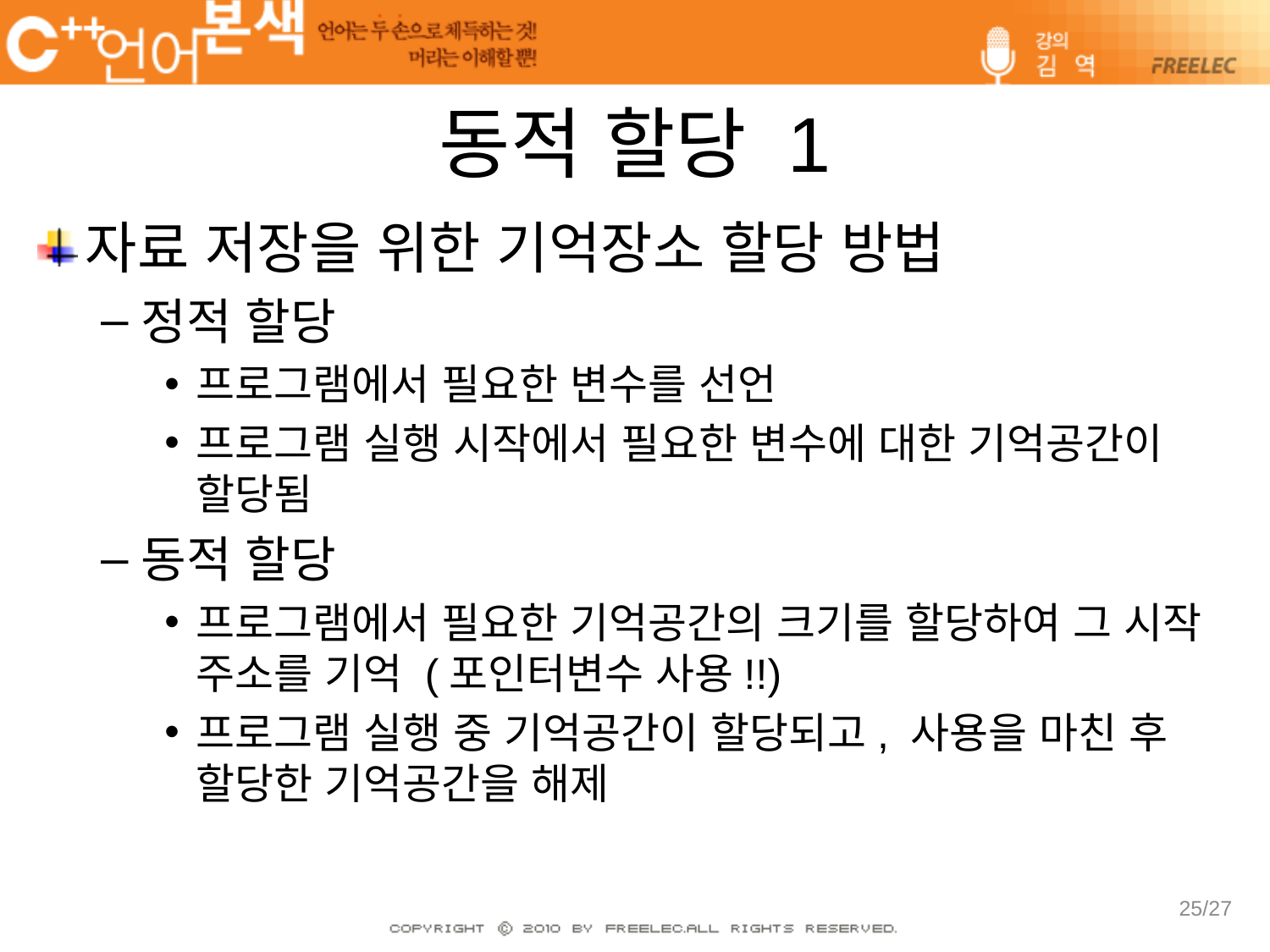

# 동적 할당 1
자료 저장을 위한 기억장소 할당 방법
정적 할당
프로그램에서 필요한 변수를 선언
프로그램 실행 시작에서 필요한 변수에 대한 기억공간이 할당됨
동적 할당
프로그램에서 필요한 기억공간의 크기를 할당하여 그 시작 주소를 기억 (포인터변수 사용!!)
프로그램 실행 중 기억공간이 할당되고, 사용을 마친 후 할당한 기억공간을 해제
25/27